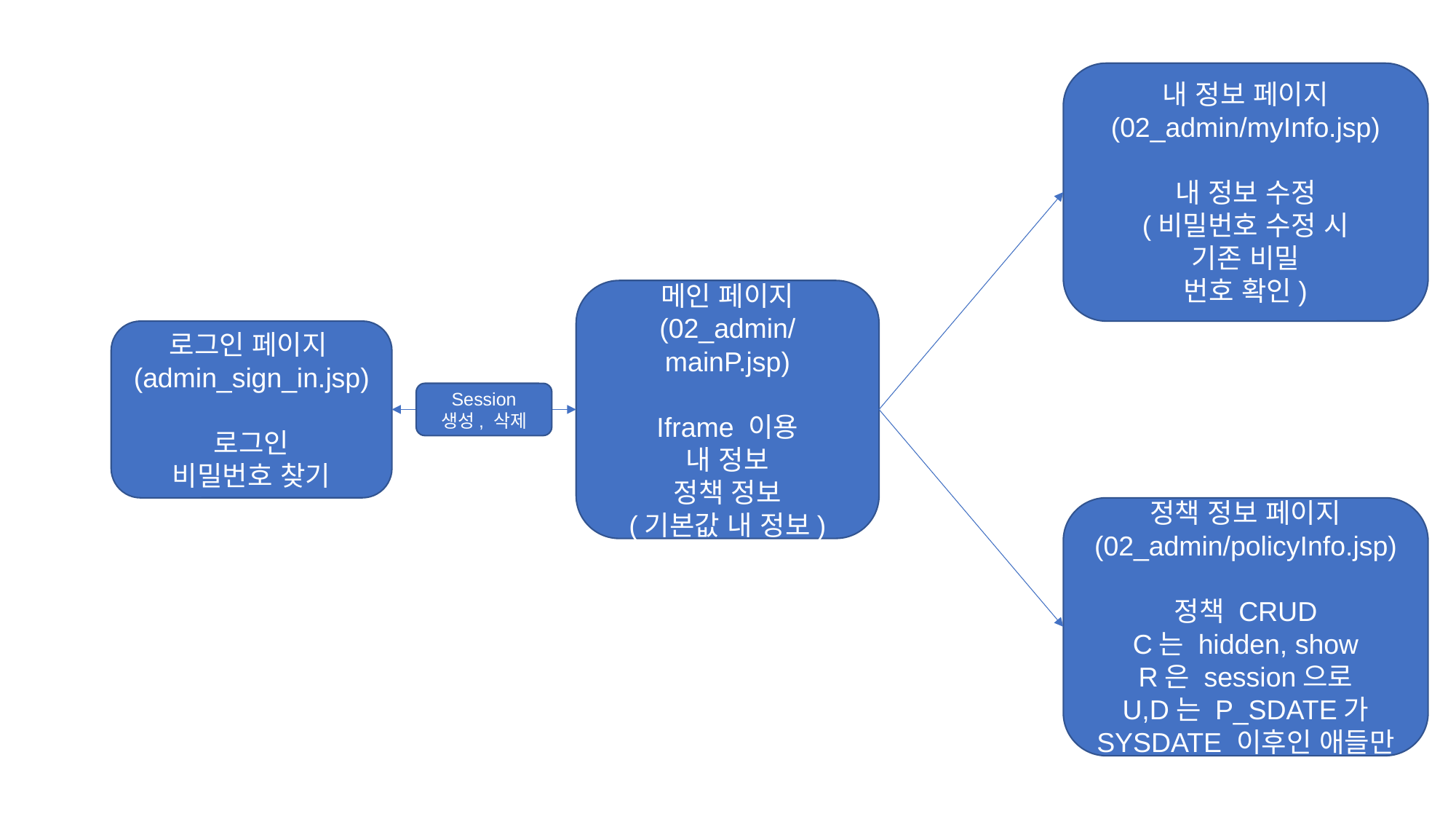

내 정보 페이지
(02_admin/myInfo.jsp)

내 정보 수정
(비밀번호 수정 시
기존 비밀
번호 확인)
메인 페이지
(02_admin/mainP.jsp)

Iframe 이용
내 정보
정책 정보
(기본값 내 정보)
로그인 페이지(admin_sign_in.jsp)

로그인
비밀번호 찾기
Session
생성, 삭제
정책 정보 페이지
(02_admin/policyInfo.jsp)

정책 CRUD
C는 hidden, show
R은 session으로
U,D는 P_SDATE가 SYSDATE 이후인 애들만